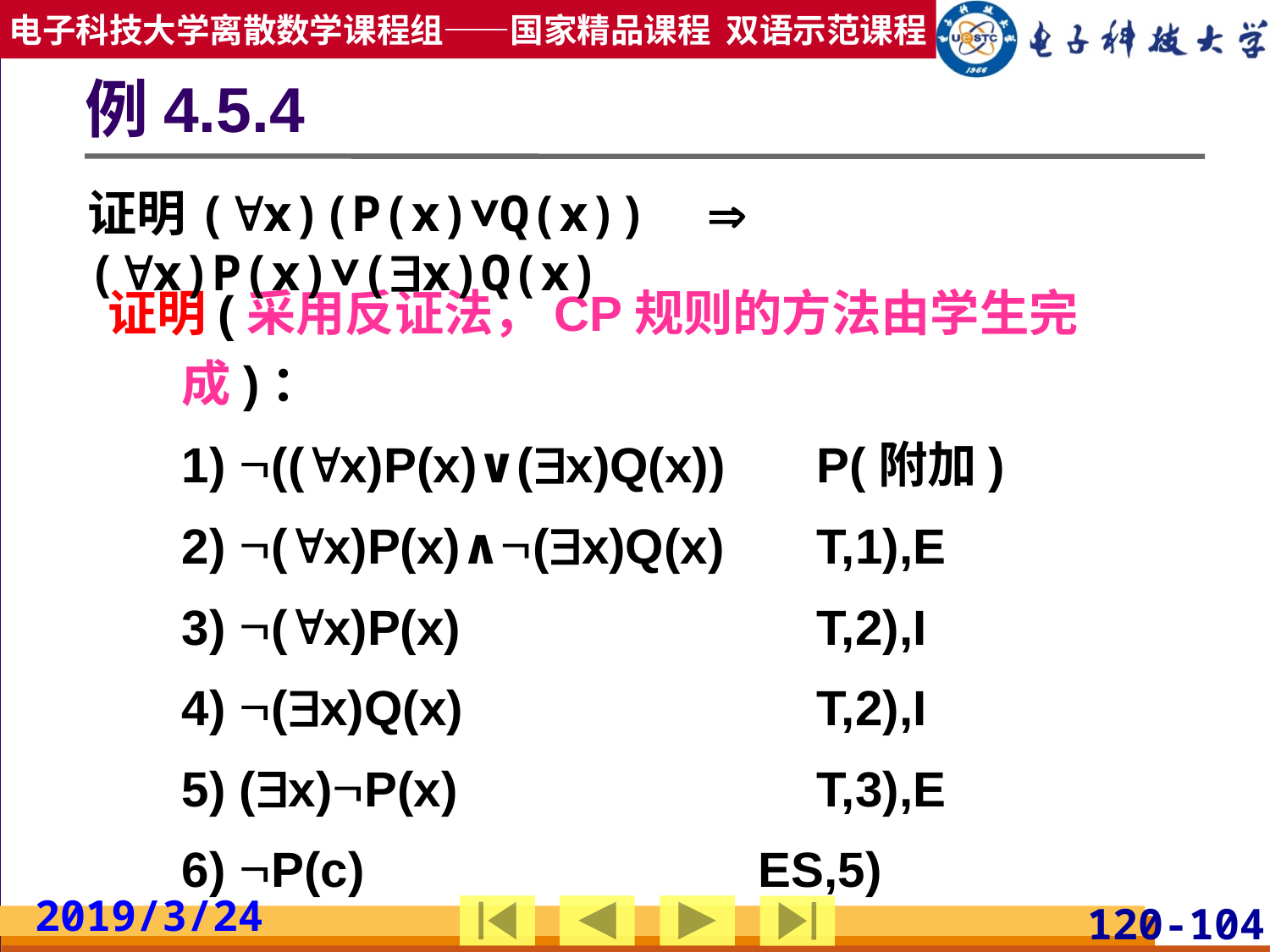

# 例4.5.4
证明(∀x)(P(x)∨Q(x))  ⇒  (∀x)P(x)∨(∃x)Q(x)
证明(采用反证法，CP规则的方法由学生完成)：
	1) ¬((∀x)P(x)∨(∃x)Q(x))	P(附加)
	2) ¬(∀x)P(x)∧¬(∃x)Q(x)	T,1),E
	3) ¬(∀x)P(x)			T,2),I
	4) ¬(∃x)Q(x)			T,2),I
	5) (∃x)¬P(x)			T,3),E
	6) ¬P(c)			     ES,5)
2019/3/24